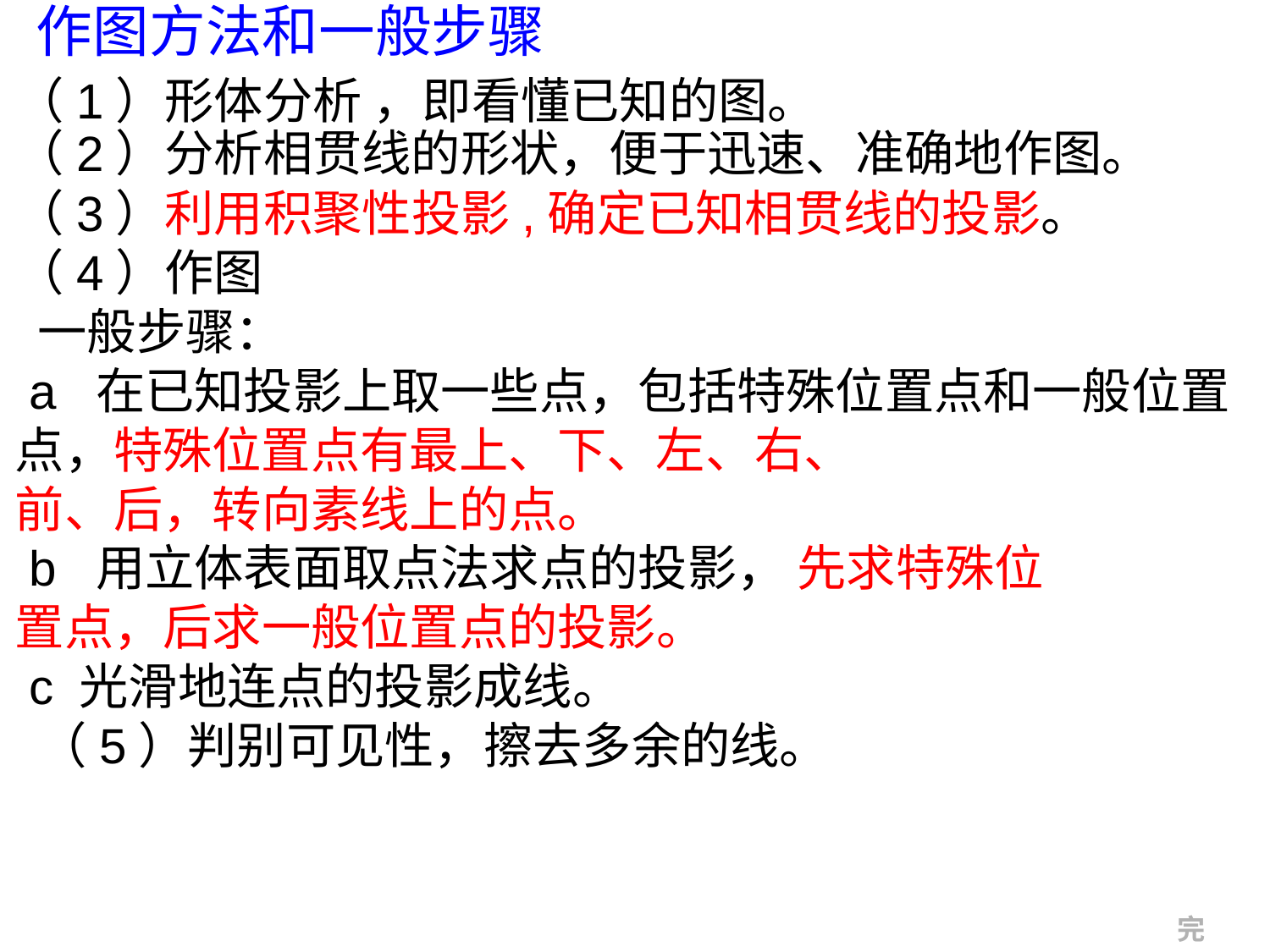

作图方法和一般步骤
（1）形体分析 ，即看懂已知的图。
（2）分析相贯线的形状，便于迅速、准确地作图。
（3）利用积聚性投影,确定已知相贯线的投影。
（4）作图
 一般步骤：
 a  在已知投影上取一些点，包括特殊位置点和一般位置 点，特殊位置点有最上、下、左、右、
前、后，转向素线上的点。
 b  用立体表面取点法求点的投影， 先求特殊位
置点，后求一般位置点的投影。
 c 光滑地连点的投影成线。
 （5）判别可见性，擦去多余的线。
完